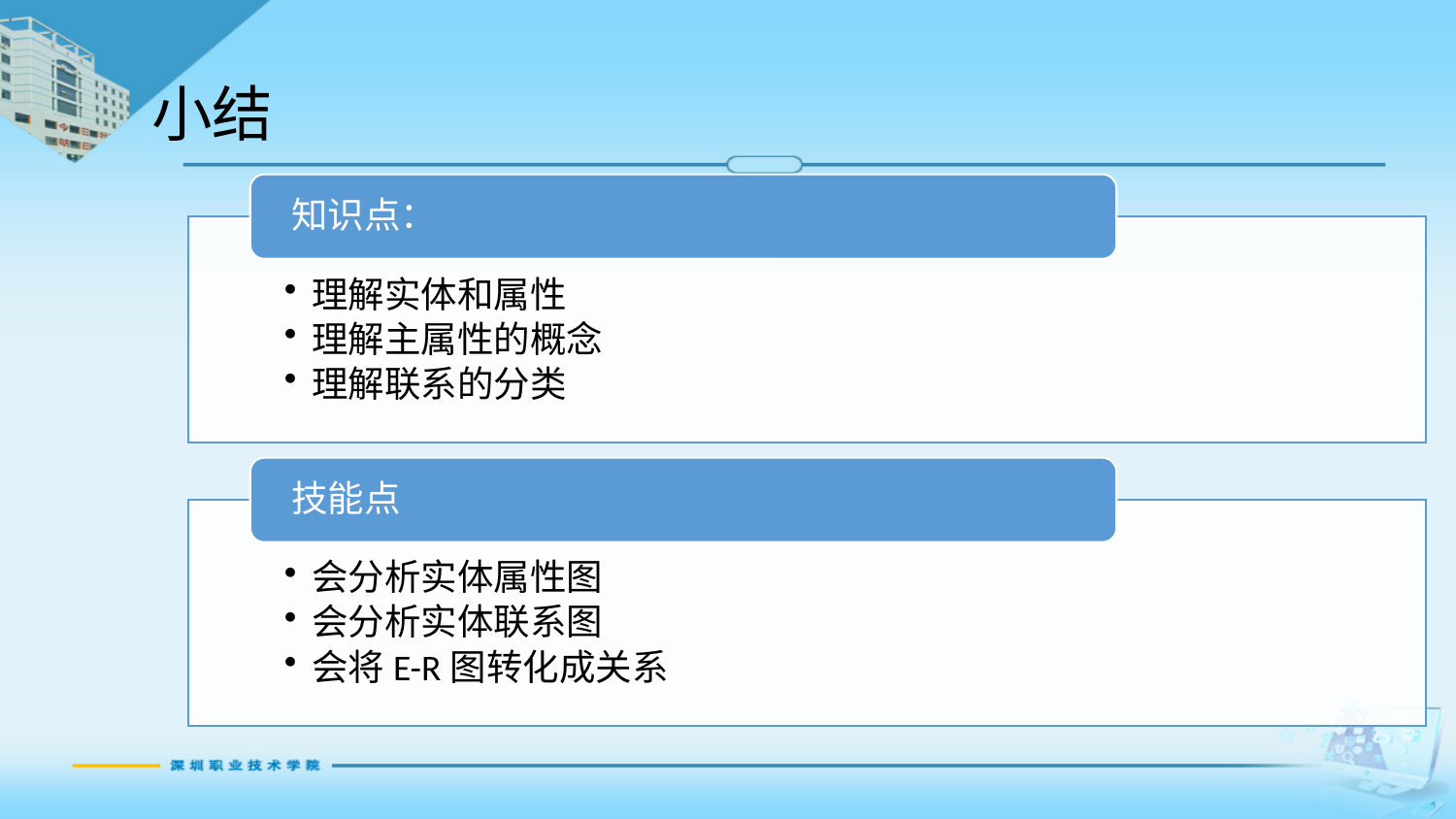

# 小结
理解实体和属性
理解主属性的概念
理解联系的分类
知识点：
会分析实体属性图
会分析实体联系图
会将E-R图转化成关系
技能点